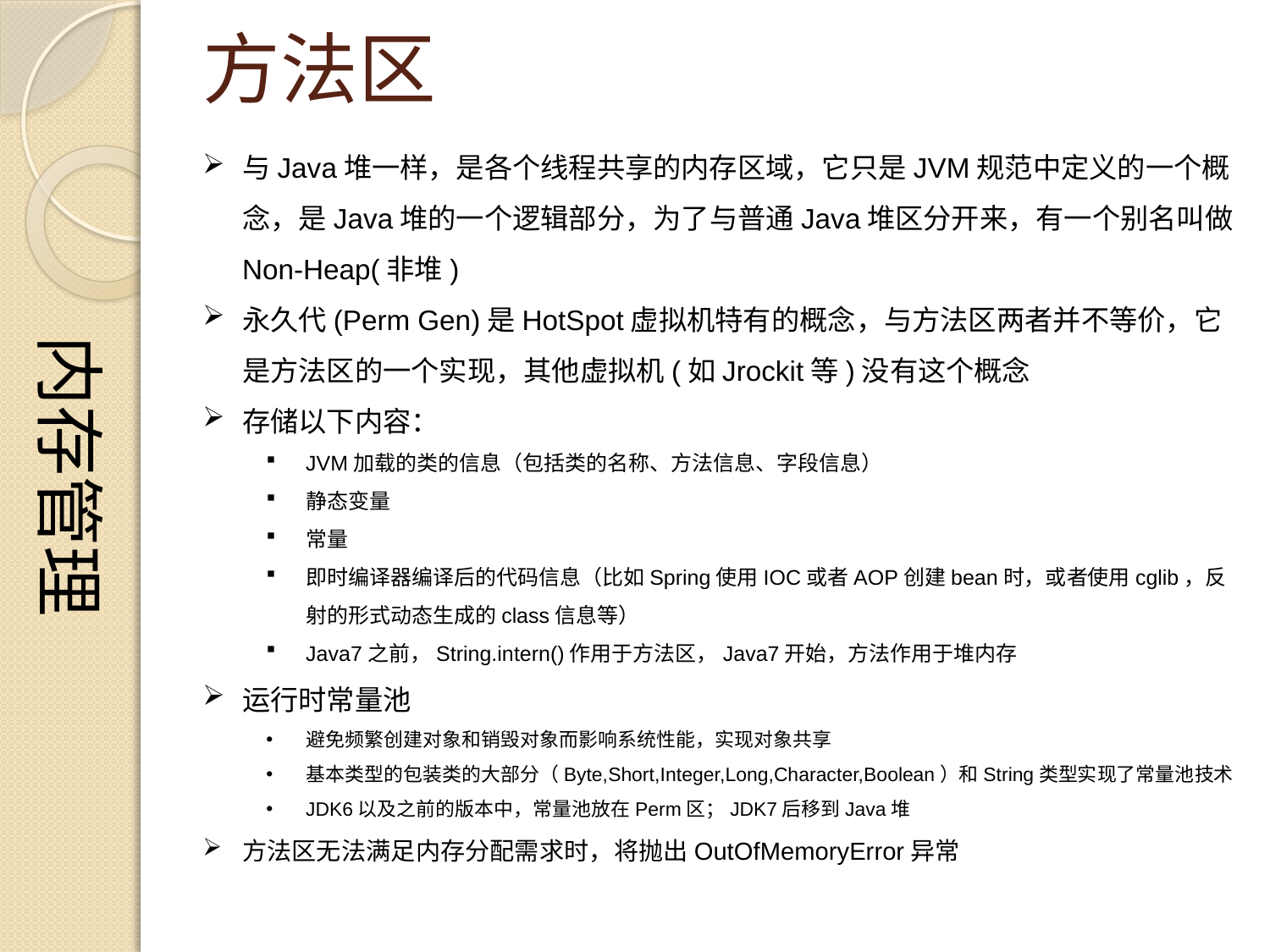

内存管理
# 方法区
与Java堆一样，是各个线程共享的内存区域，它只是JVM规范中定义的一个概念，是Java堆的一个逻辑部分，为了与普通Java堆区分开来，有一个别名叫做Non-Heap(非堆)
永久代(Perm Gen)是HotSpot虚拟机特有的概念，与方法区两者并不等价，它是方法区的一个实现，其他虚拟机(如Jrockit等)没有这个概念
存储以下内容：
JVM加载的类的信息（包括类的名称、方法信息、字段信息）
静态变量
常量
即时编译器编译后的代码信息（比如Spring使用IOC或者AOP创建bean时，或者使用cglib，反射的形式动态生成的class信息等）
Java7之前，String.intern()作用于方法区，Java7开始，方法作用于堆内存
运行时常量池
避免频繁创建对象和销毁对象而影响系统性能，实现对象共享
基本类型的包装类的大部分（Byte,Short,Integer,Long,Character,Boolean）和String类型实现了常量池技术
JDK6以及之前的版本中，常量池放在Perm区；JDK7后移到Java堆
方法区无法满足内存分配需求时，将抛出OutOfMemoryError异常